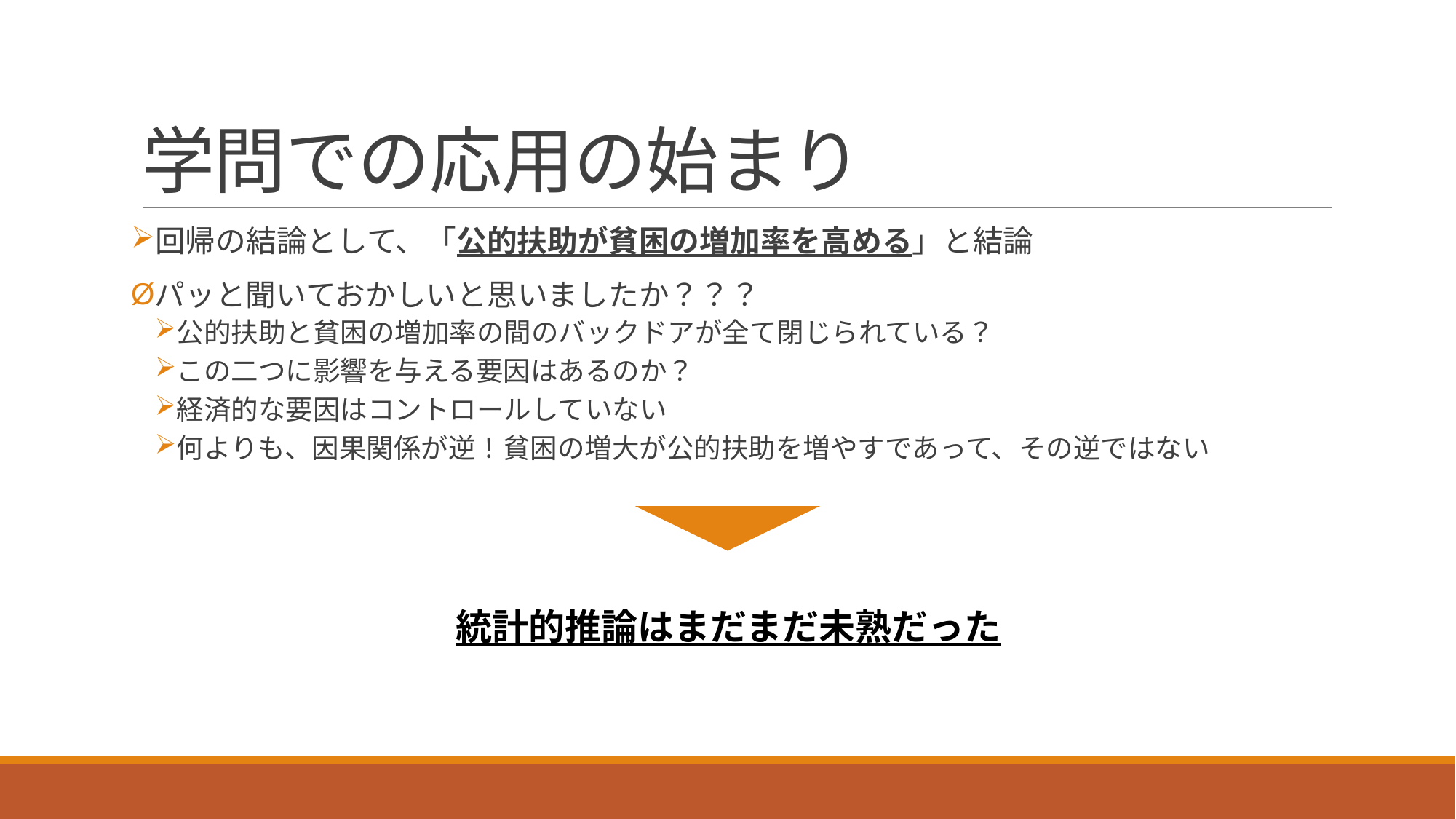

# 学問での応用の始まり
回帰の結論として、「公的扶助が貧困の増加率を高める」と結論
パッと聞いておかしいと思いましたか？？？
公的扶助と貧困の増加率の間のバックドアが全て閉じられている？
この二つに影響を与える要因はあるのか？
経済的な要因はコントロールしていない
何よりも、因果関係が逆！貧困の増大が公的扶助を増やすであって、その逆ではない

統計的推論はまだまだ未熟だった